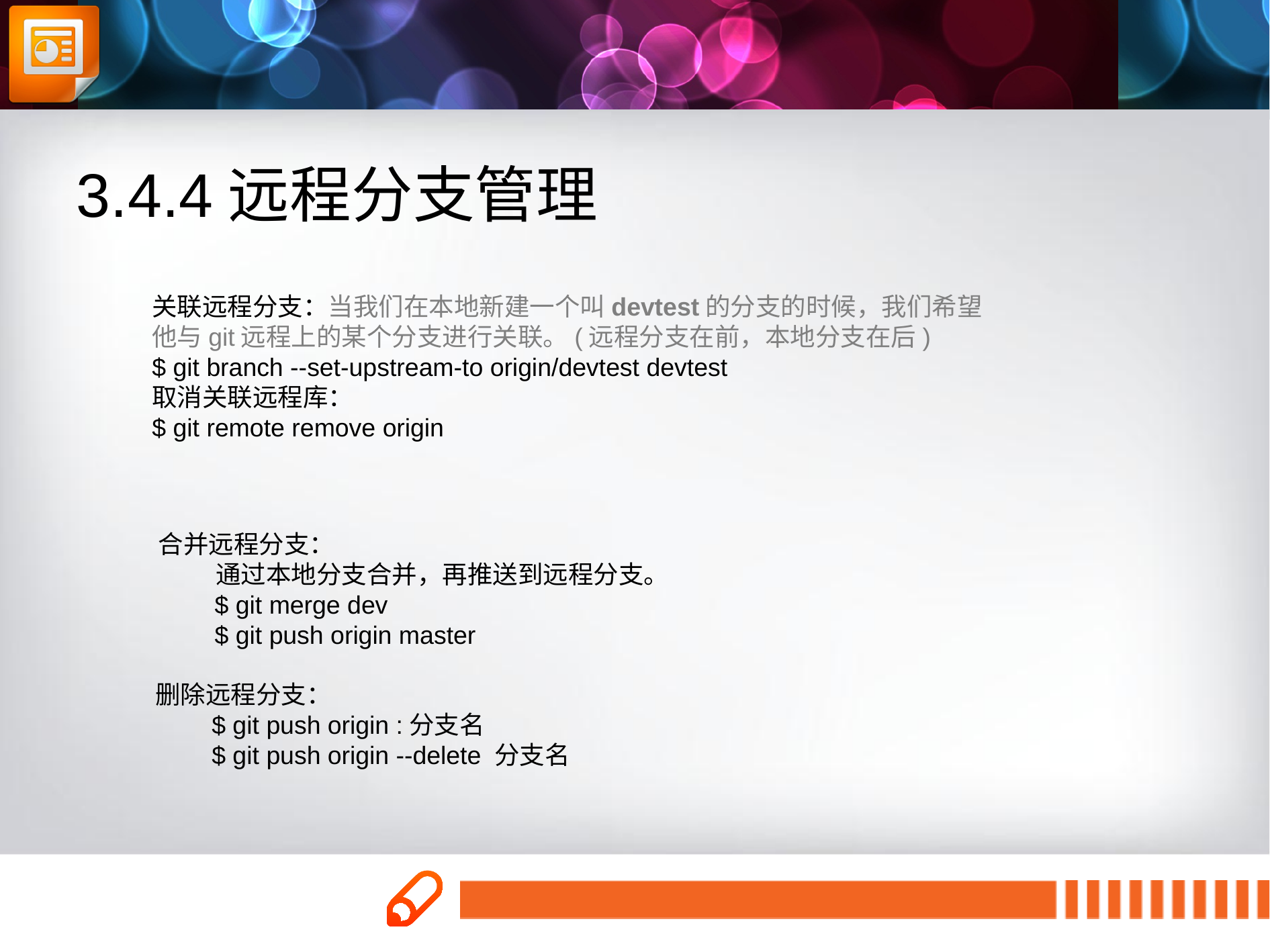

3.4.4远程分支管理
关联远程分支：当我们在本地新建一个叫devtest的分支的时候，我们希望
他与git远程上的某个分支进行关联。(远程分支在前，本地分支在后)
$ git branch --set-upstream-to origin/devtest devtest
取消关联远程库：
$ git remote remove origin

合并远程分支：
         通过本地分支合并，再推送到远程分支。
        $ git merge dev
        $ git push origin master
删除远程分支：
        $ git push origin :分支名
        $ git push origin --delete 分支名